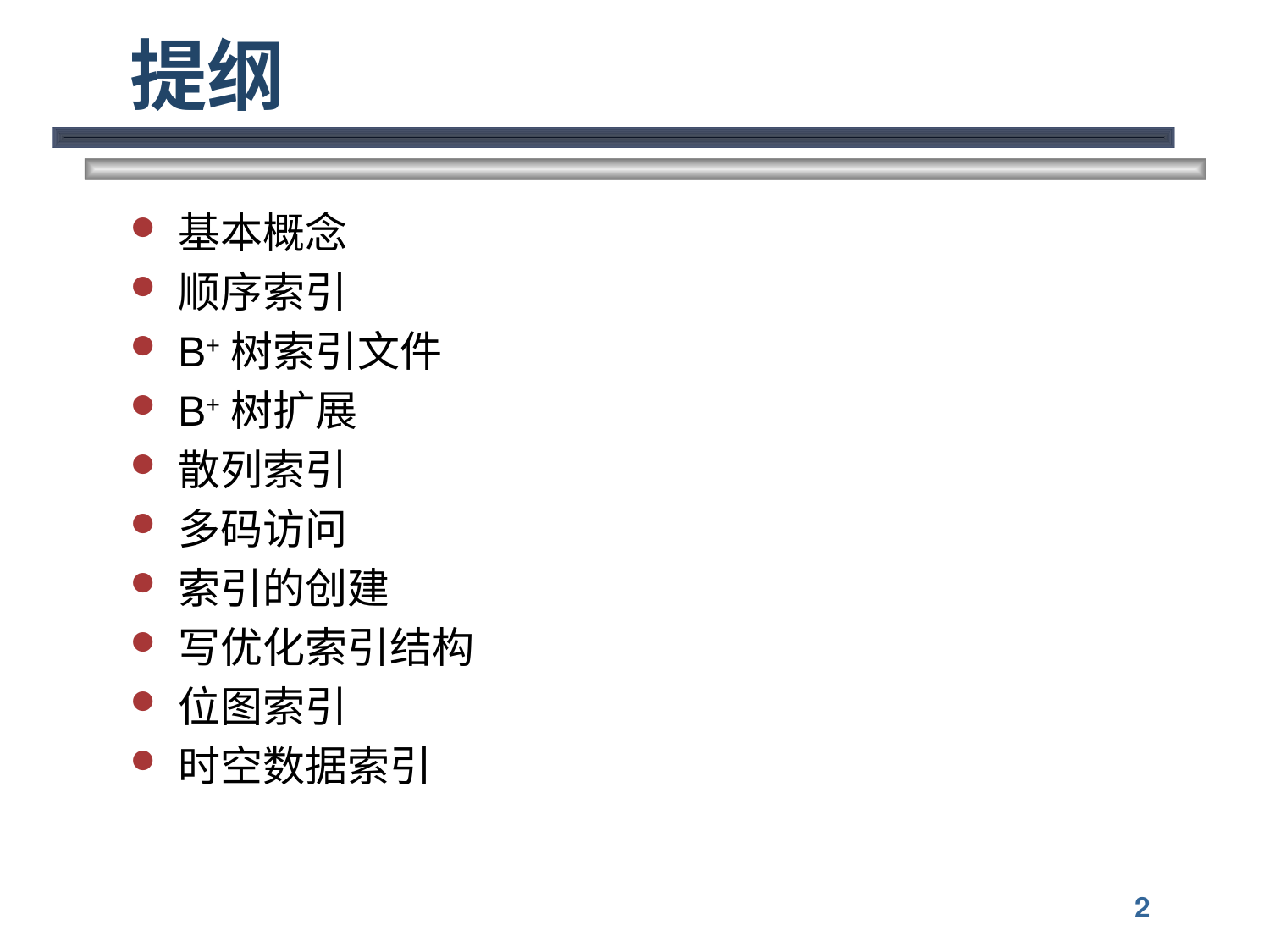

# 提纲
基本概念
顺序索引
B+树索引文件
B+树扩展
散列索引
多码访问
索引的创建
写优化索引结构
位图索引
时空数据索引
2